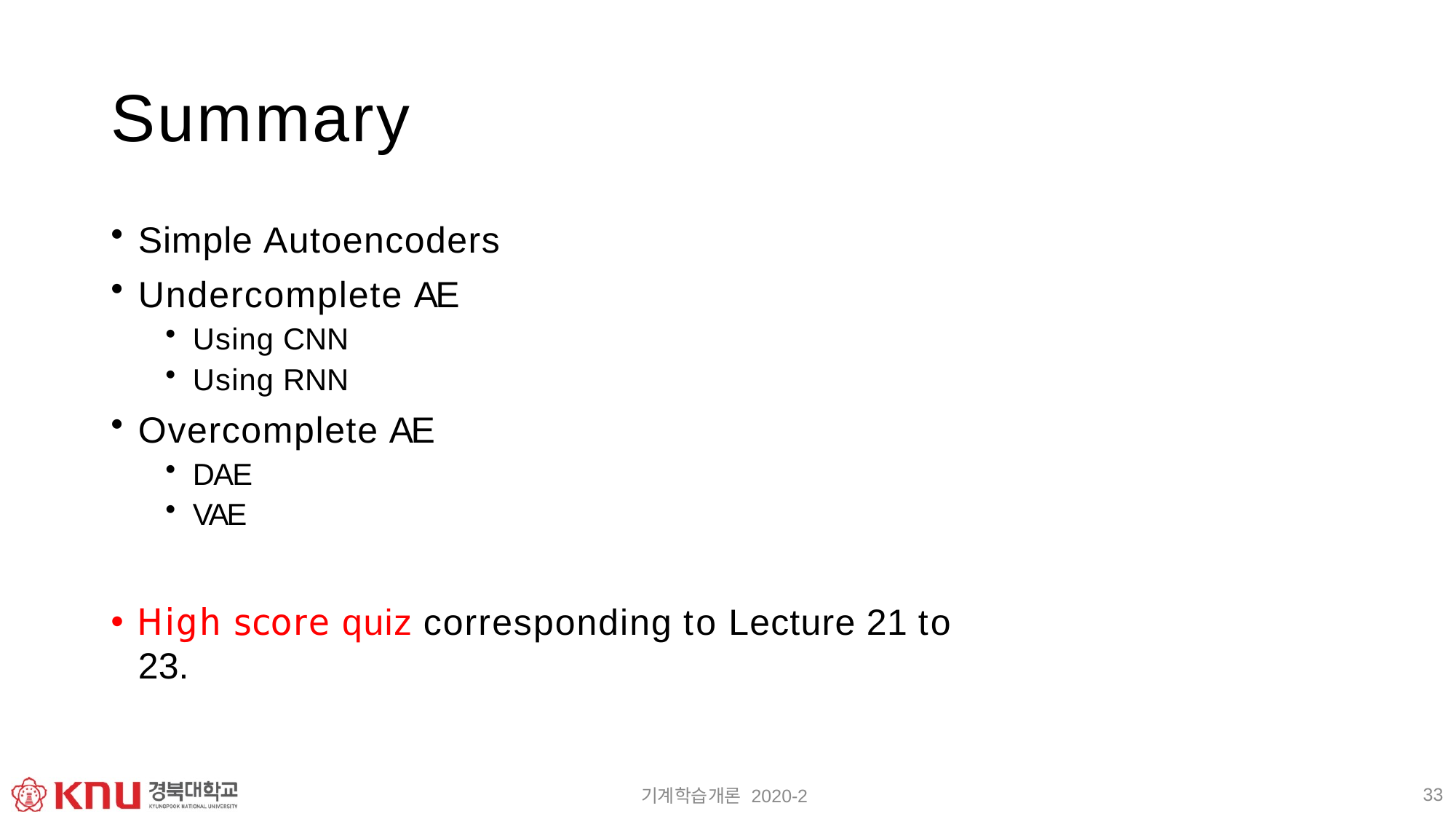

# Summary
Simple Autoencoders
Undercomplete AE
Using CNN
Using RNN
Overcomplete AE
DAE
VAE

High score quiz corresponding to Lecture 21 to 23.
33
기계학습개론 2020-2